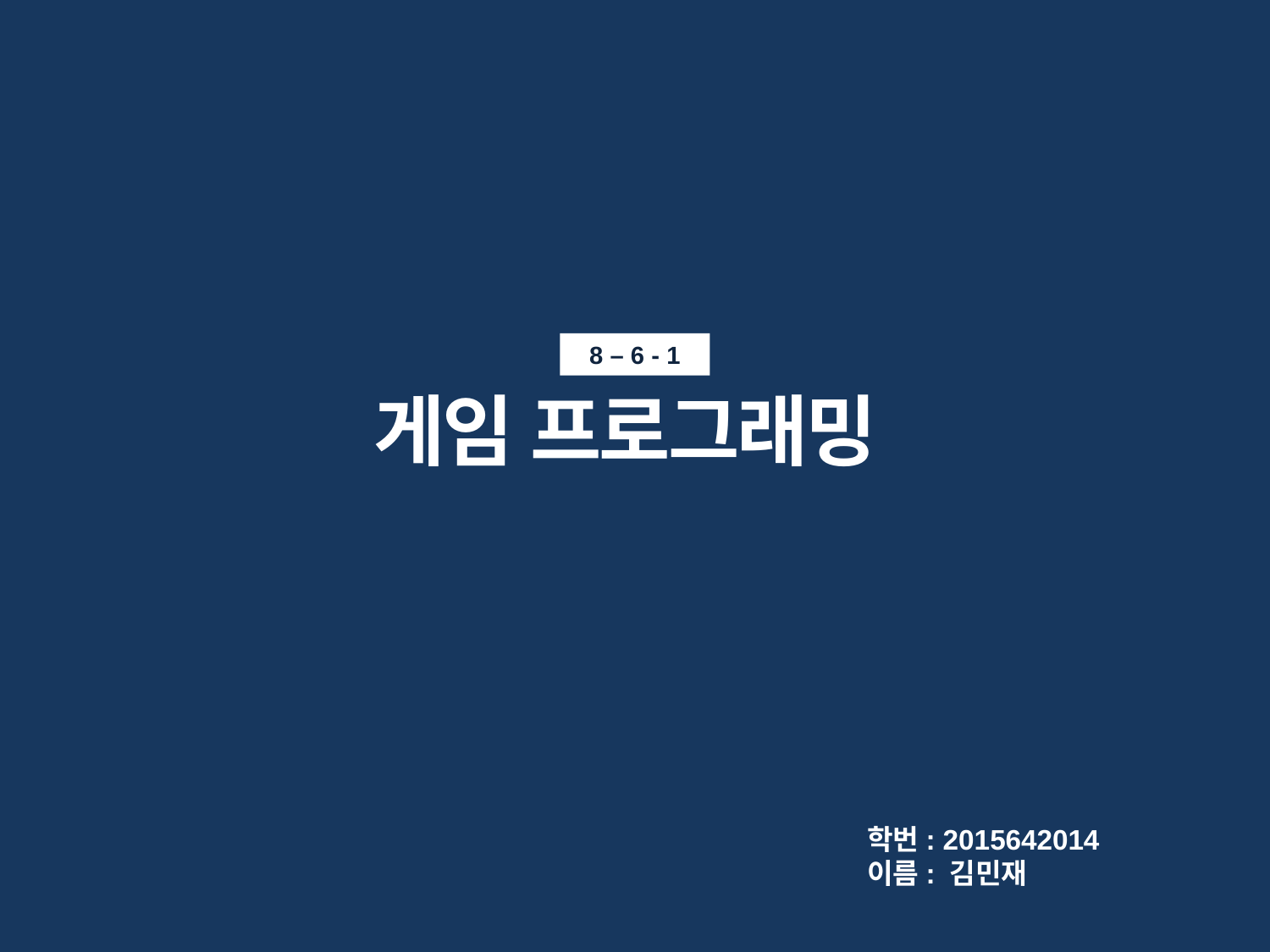

8 – 6 - 1
게임 프로그래밍
학번: 2015642014
이름: 김민재